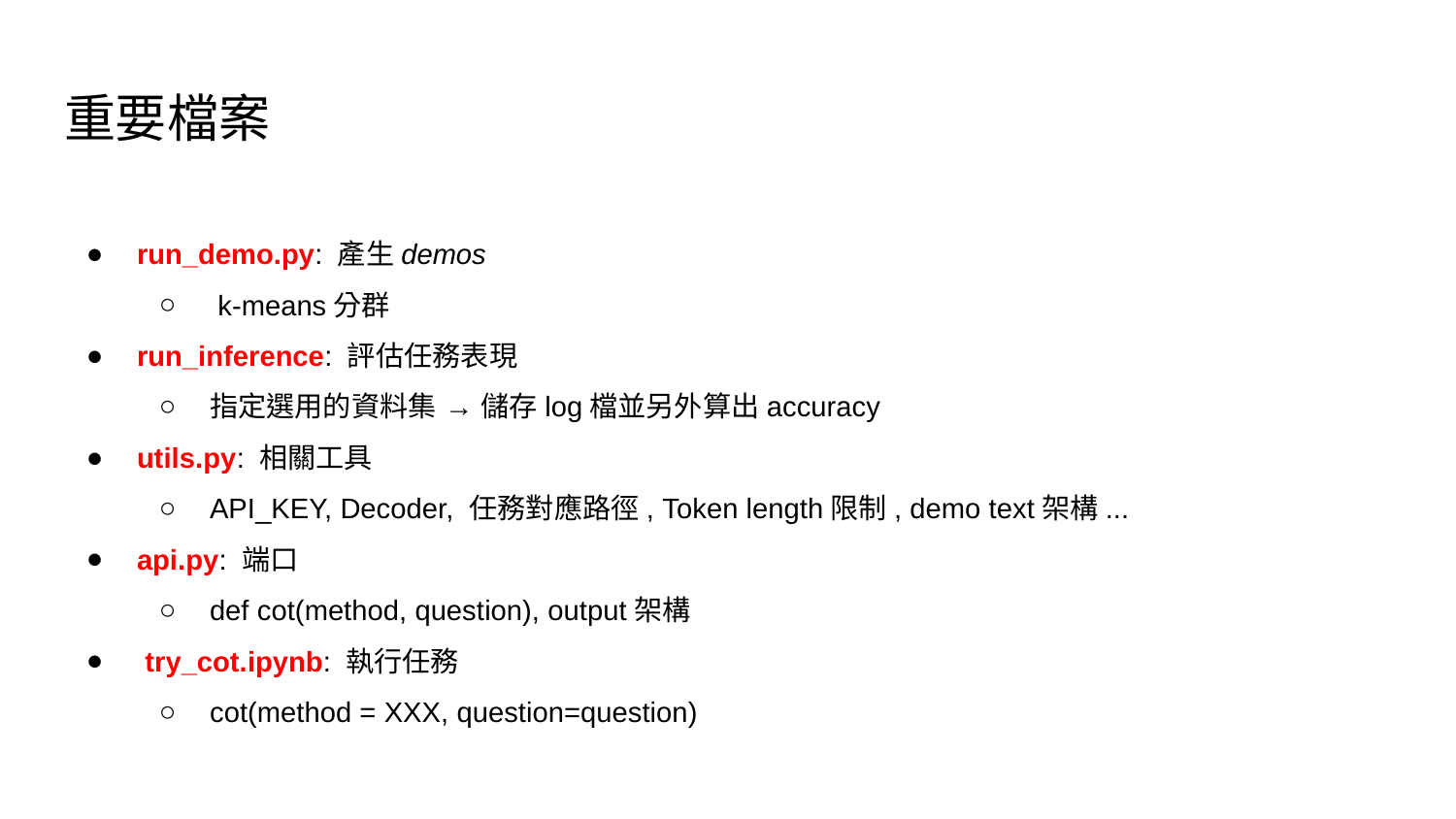

# 重要檔案
run_demo.py: 產生demos
 k-means分群
run_inference: 評估任務表現
指定選用的資料集 → 儲存log檔並另外算出accuracy
utils.py: 相關工具
API_KEY, Decoder, 任務對應路徑, Token length限制, demo text架構...
api.py: 端口
def cot(method, question), output架構
 try_cot.ipynb: 執行任務
cot(method = XXX, question=question)